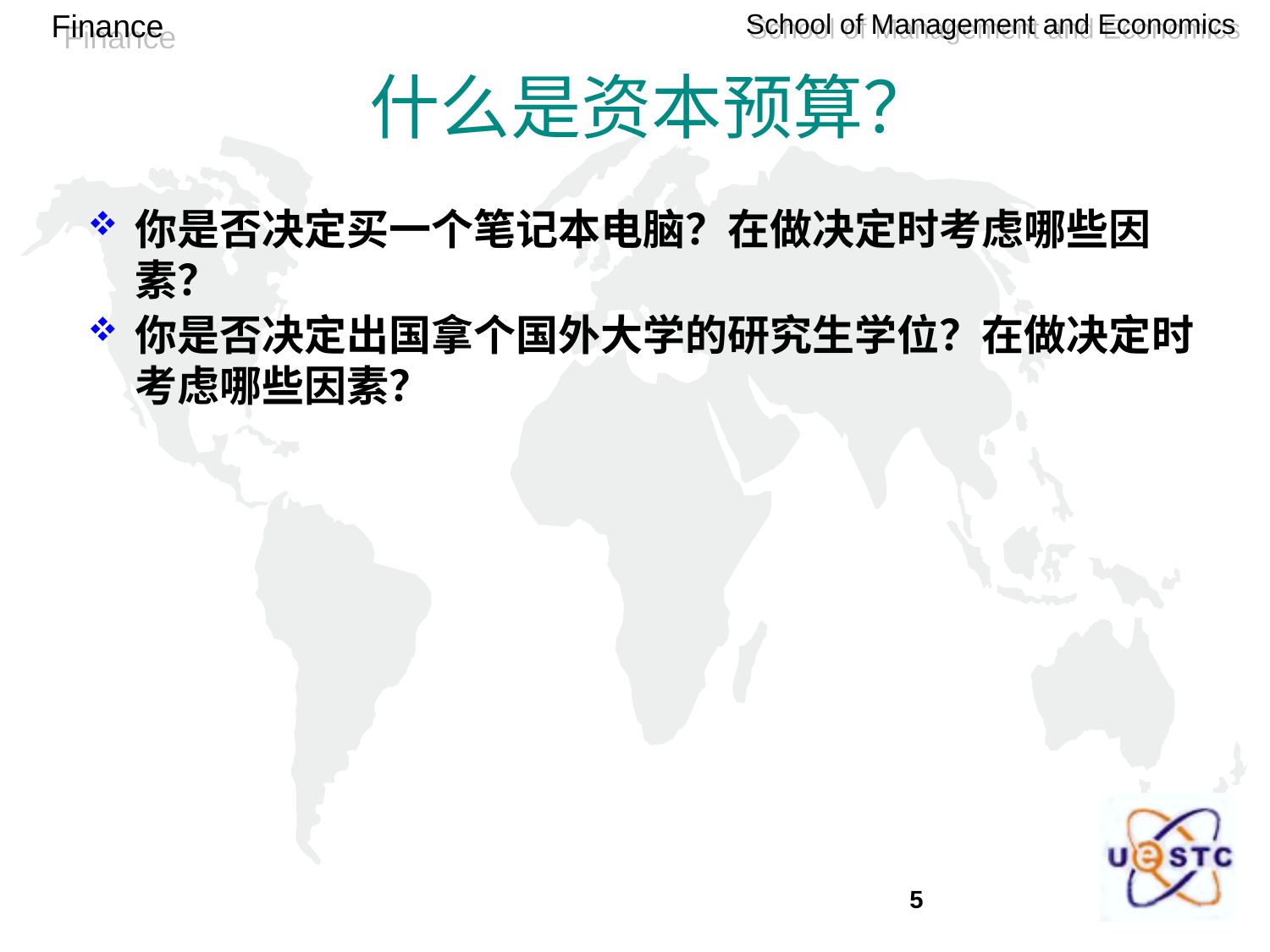

# 什么是资本预算？
你是否决定买一个笔记本电脑？在做决定时考虑哪些因素？
你是否决定出国拿个国外大学的研究生学位？在做决定时考虑哪些因素？